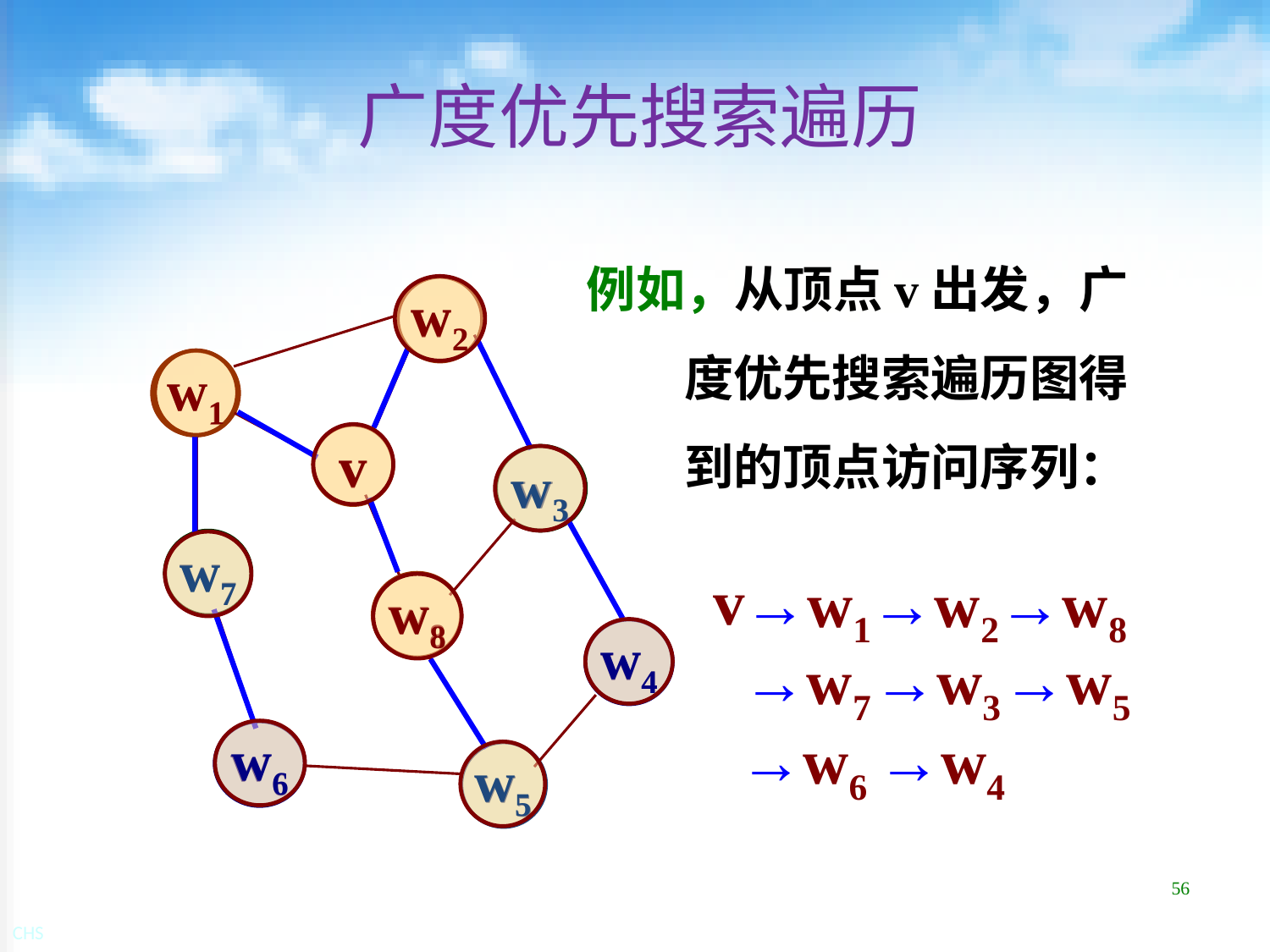

# 广度优先搜索遍历
例如，从顶点v出发，广
度优先搜索遍历图得
到的顶点访问序列：
w2
w2

w1
w1

v
v

w3
w3

w7
w7
v
→w1→w2→w8
w8
w8

w4
w4
→w7
→w3
→w5

→w6
→w4
w6
w6
w5
w5

56